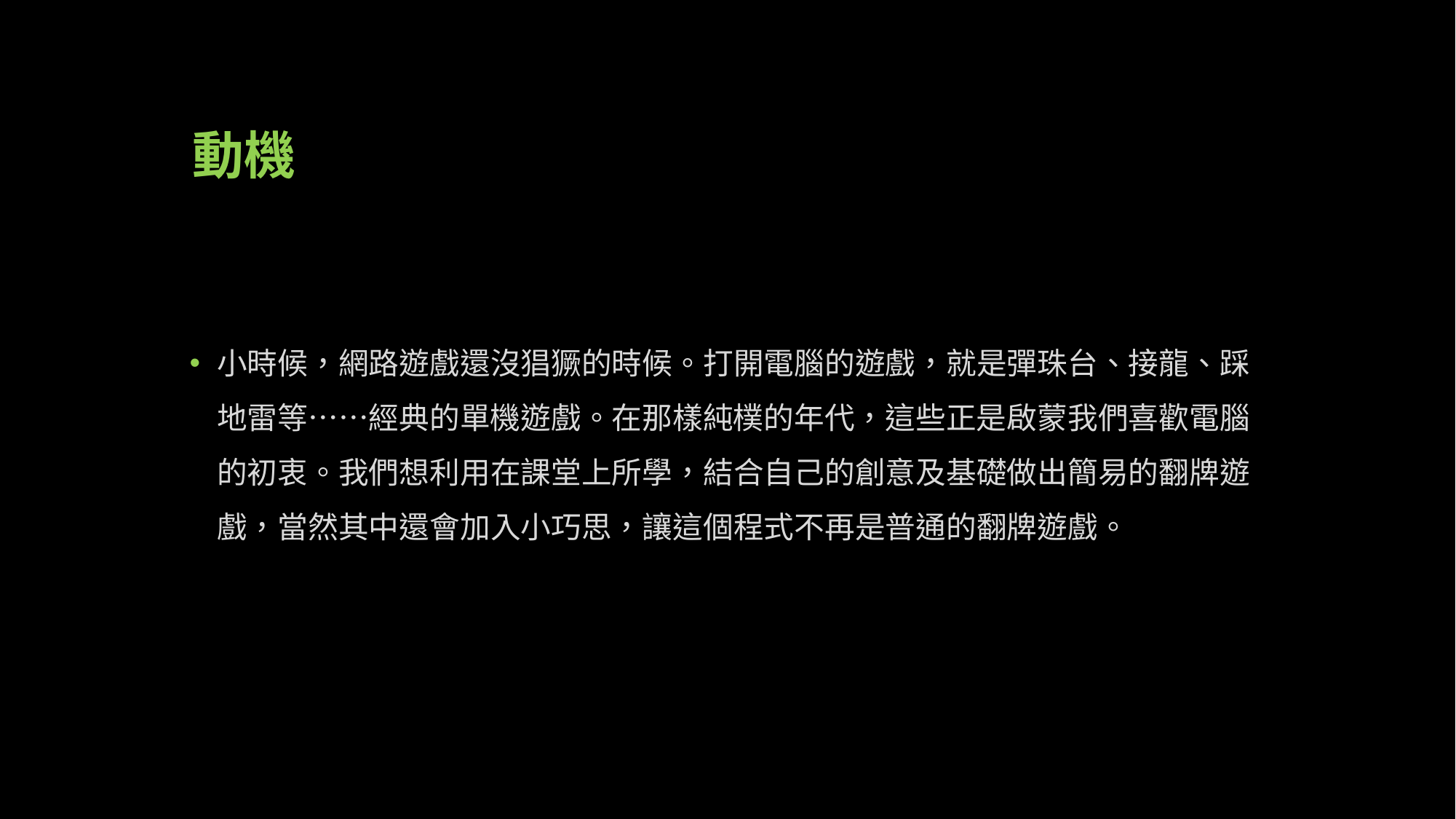

# 動機
小時候，網路遊戲還沒猖獗的時候。打開電腦的遊戲，就是彈珠台、接龍、踩地雷等……經典的單機遊戲。在那樣純樸的年代，這些正是啟蒙我們喜歡電腦的初衷。我們想利用在課堂上所學，結合自己的創意及基礎做出簡易的翻牌遊戲，當然其中還會加入小巧思，讓這個程式不再是普通的翻牌遊戲。